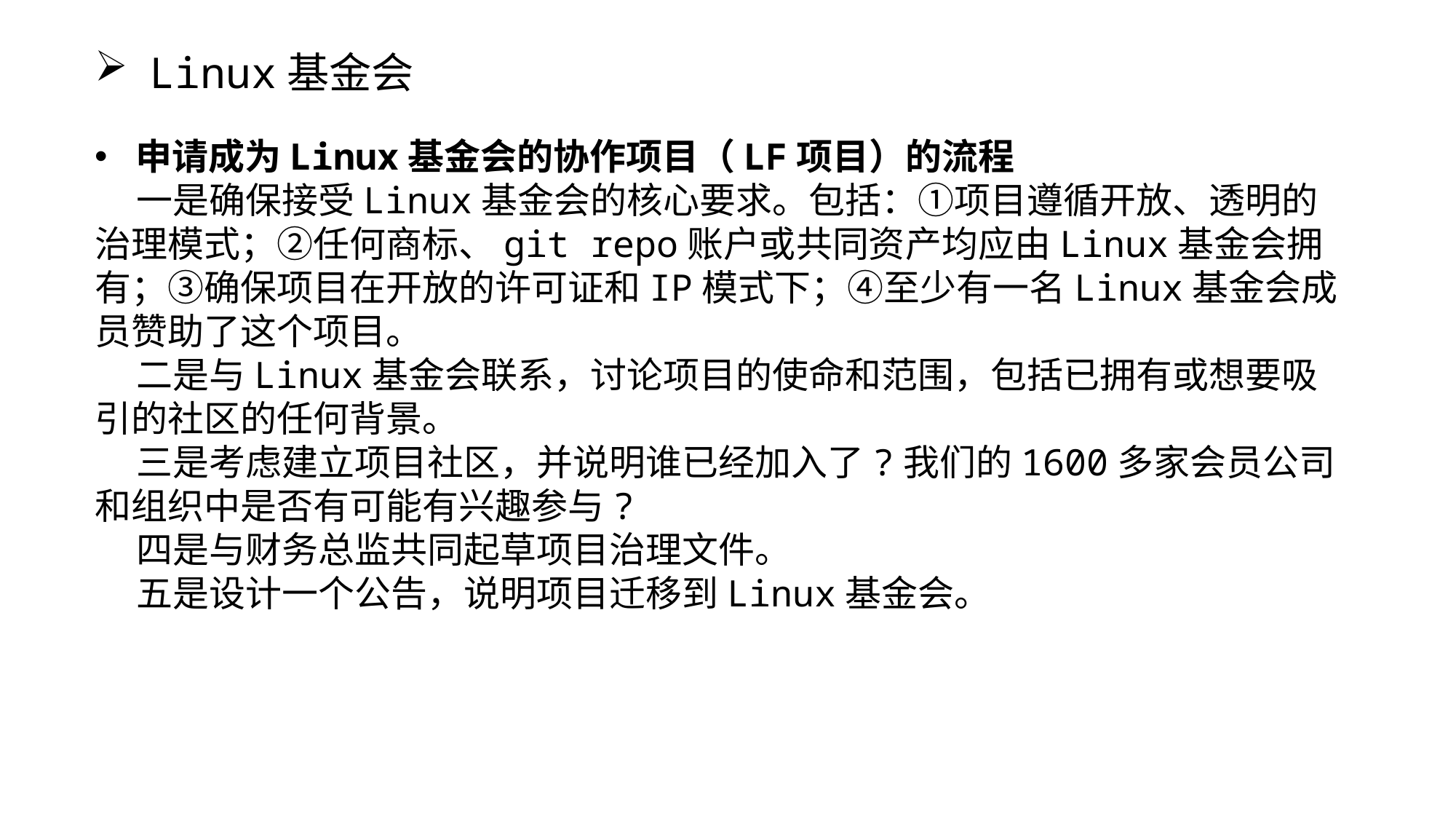

Linux基金会
申请成为Linux基金会的协作项目（LF项目）的流程
    一是确保接受Linux基金会的核心要求。包括：①项目遵循开放、透明的治理模式；②任何商标、git repo账户或共同资产均应由Linux基金会拥有；③确保项目在开放的许可证和IP模式下；④至少有一名Linux基金会成员赞助了这个项目。
    二是与Linux基金会联系，讨论项目的使命和范围，包括已拥有或想要吸引的社区的任何背景。
    三是考虑建立项目社区，并说明谁已经加入了?我们的1600多家会员公司和组织中是否有可能有兴趣参与?
    四是与财务总监共同起草项目治理文件。
    五是设计一个公告，说明项目迁移到Linux基金会。